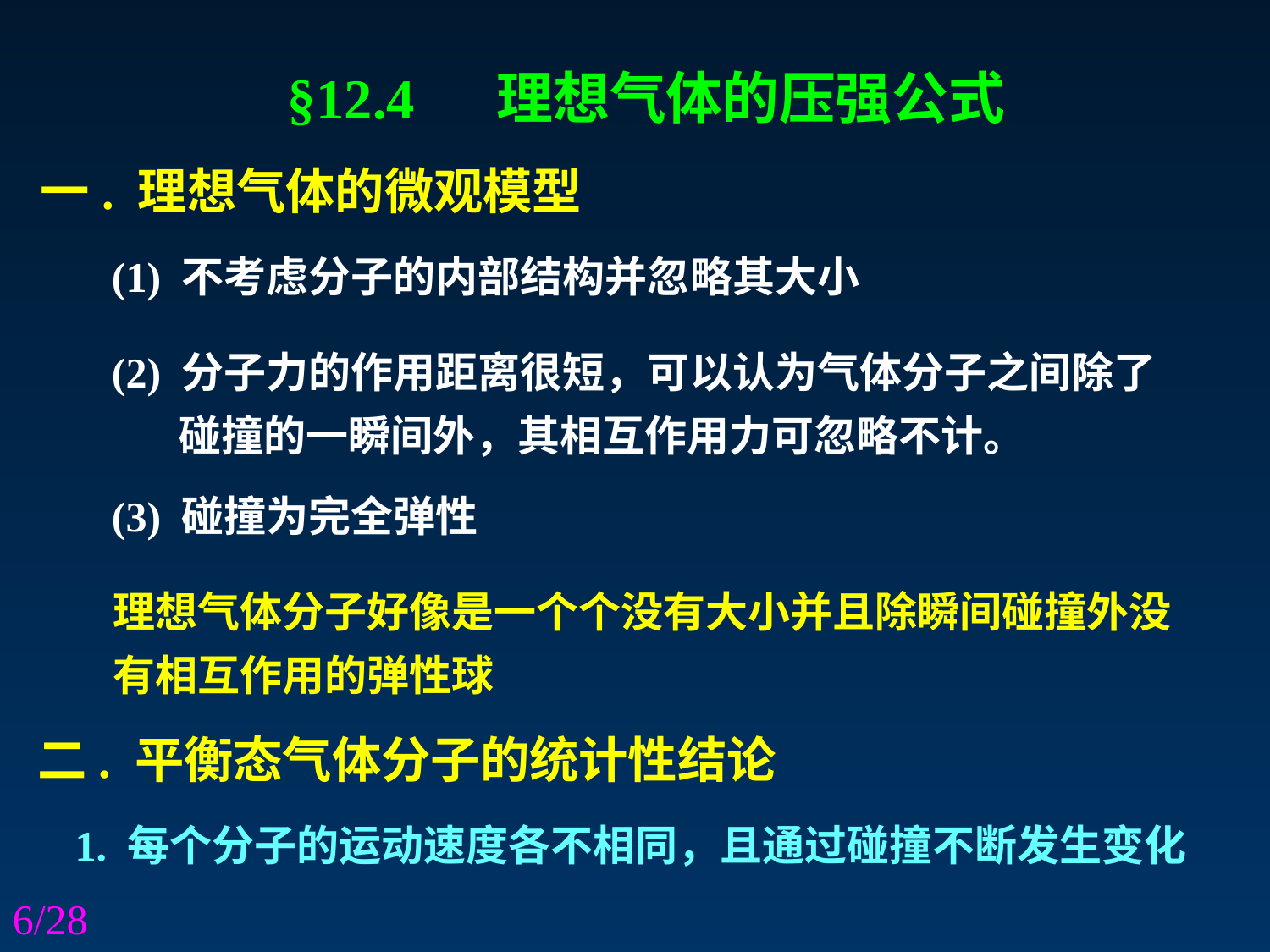

§12.4  理想气体的压强公式
一. 理想气体的微观模型
(1) 不考虑分子的内部结构并忽略其大小
(2) 分子力的作用距离很短，可以认为气体分子之间除了
      碰撞的一瞬间外，其相互作用力可忽略不计。
(3) 碰撞为完全弹性
理想气体分子好像是一个个没有大小并且除瞬间碰撞外没有相互作用的弹性球
二. 平衡态气体分子的统计性结论
1. 每个分子的运动速度各不相同，且通过碰撞不断发生变化
6/28